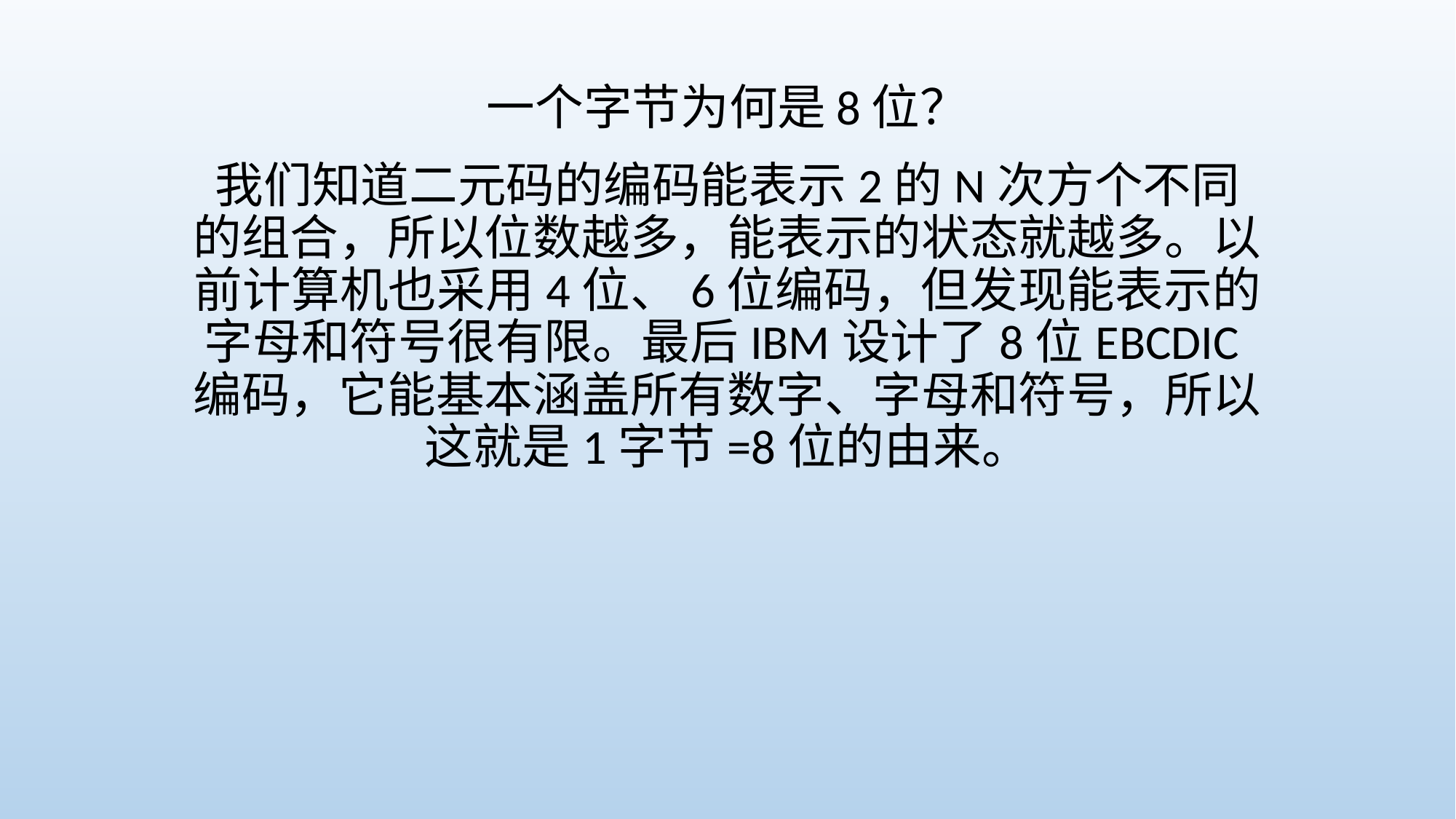

# 一个字节为何是8位？
我们知道二元码的编码能表示2的N次方个不同的组合，所以位数越多，能表示的状态就越多。以前计算机也采用4位、6位编码，但发现能表示的字母和符号很有限。最后IBM设计了8位EBCDIC编码，它能基本涵盖所有数字、字母和符号，所以这就是1字节=8位的由来。